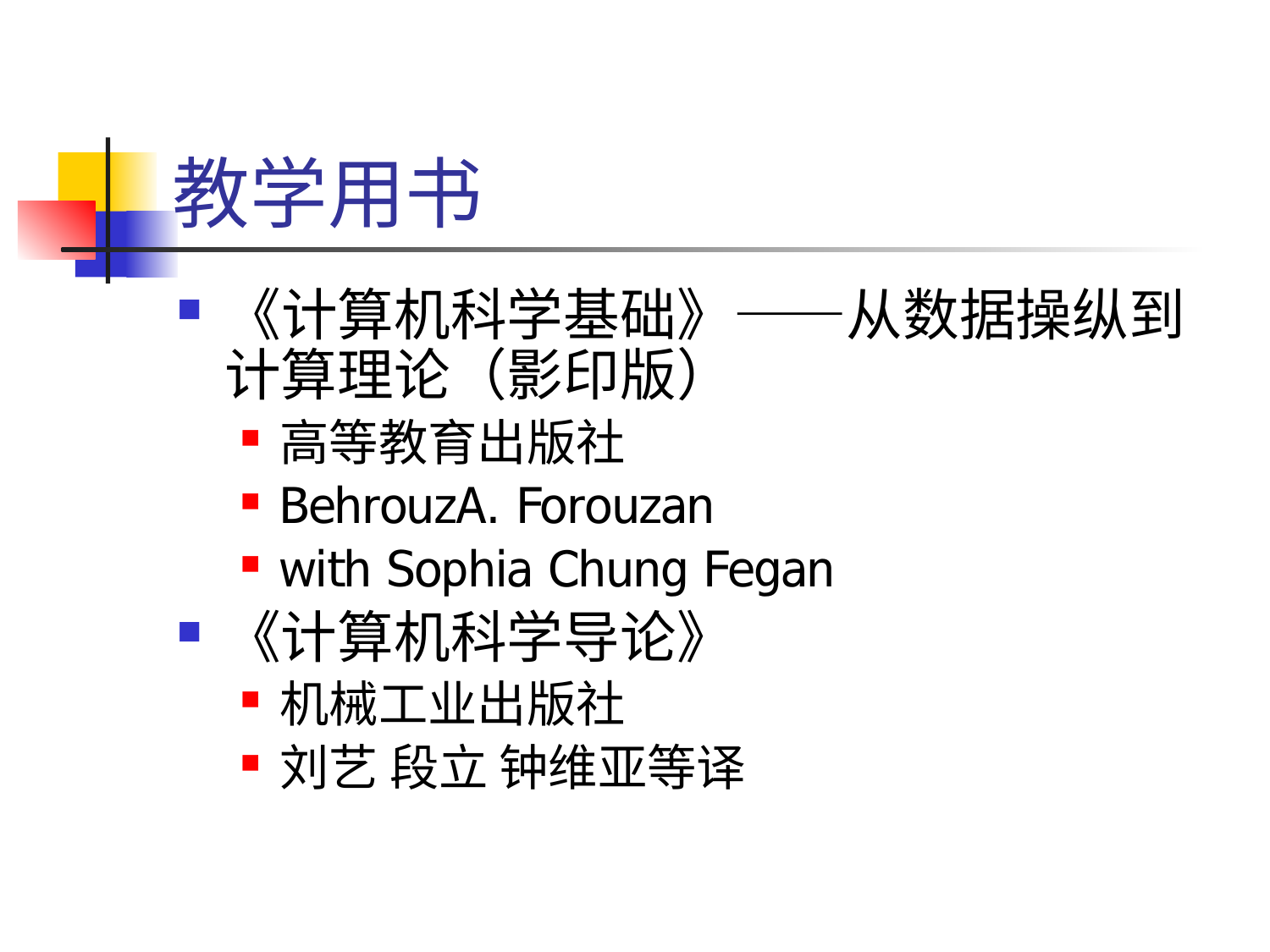

# 教学用书
《计算机科学基础》——从数据操纵到计算理论（影印版）
高等教育出版社
BehrouzA. Forouzan
with Sophia Chung Fegan
《计算机科学导论》
机械工业出版社
刘艺 段立 钟维亚等译